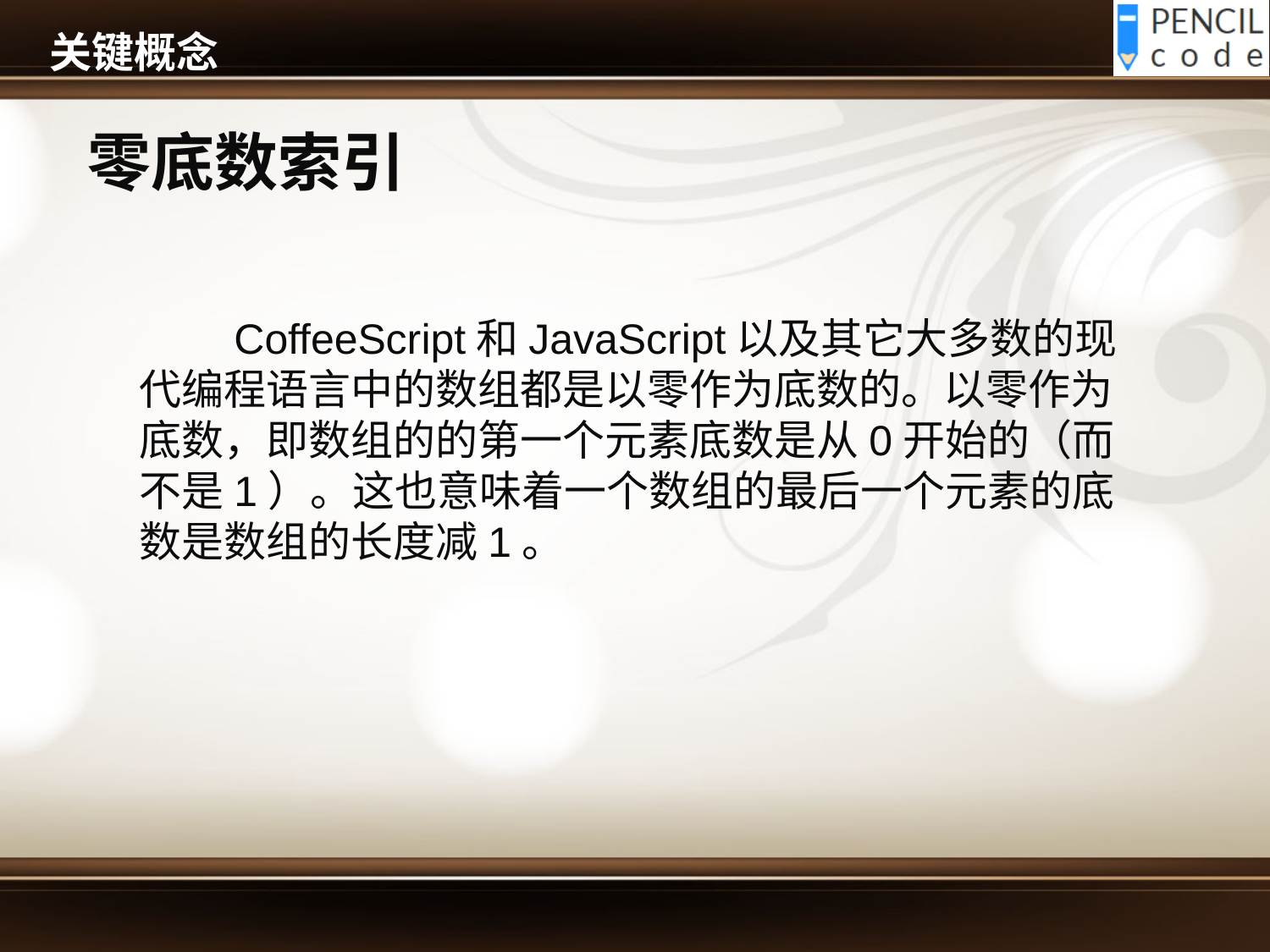

# 关键概念
零底数索引
        CoffeeScript和JavaScript以及其它大多数的现代编程语言中的数组都是以零作为底数的。以零作为底数，即数组的的第一个元素底数是从0开始的（而不是1）。这也意味着一个数组的最后一个元素的底数是数组的长度减1。